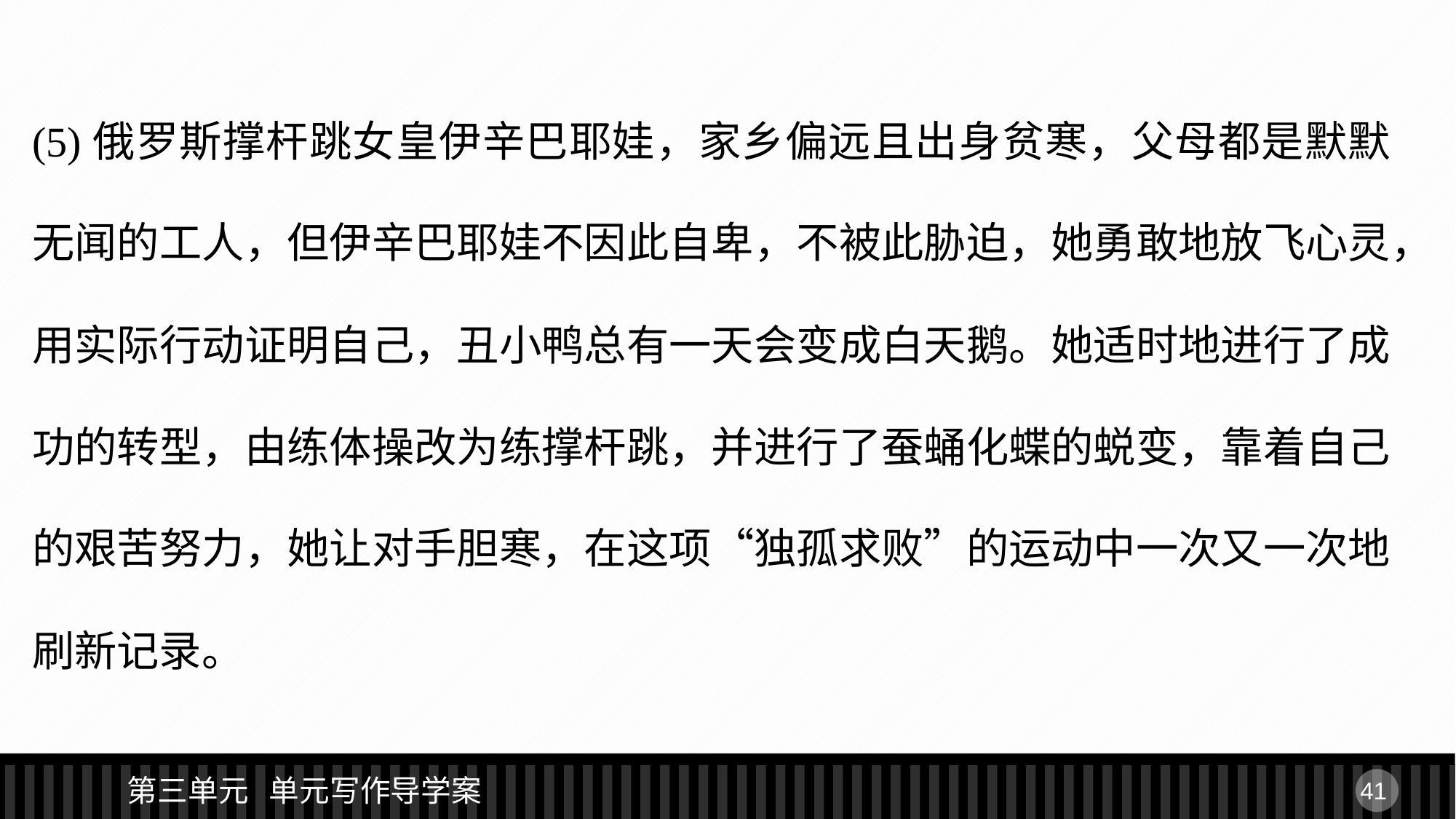

(5)俄罗斯撑杆跳女皇伊辛巴耶娃，家乡偏远且出身贫寒，父母都是默默无闻的工人，但伊辛巴耶娃不因此自卑，不被此胁迫，她勇敢地放飞心灵，用实际行动证明自己，丑小鸭总有一天会变成白天鹅。她适时地进行了成功的转型，由练体操改为练撑杆跳，并进行了蚕蛹化蝶的蜕变，靠着自己的艰苦努力，她让对手胆寒，在这项“独孤求败”的运动中一次又一次地刷新记录。